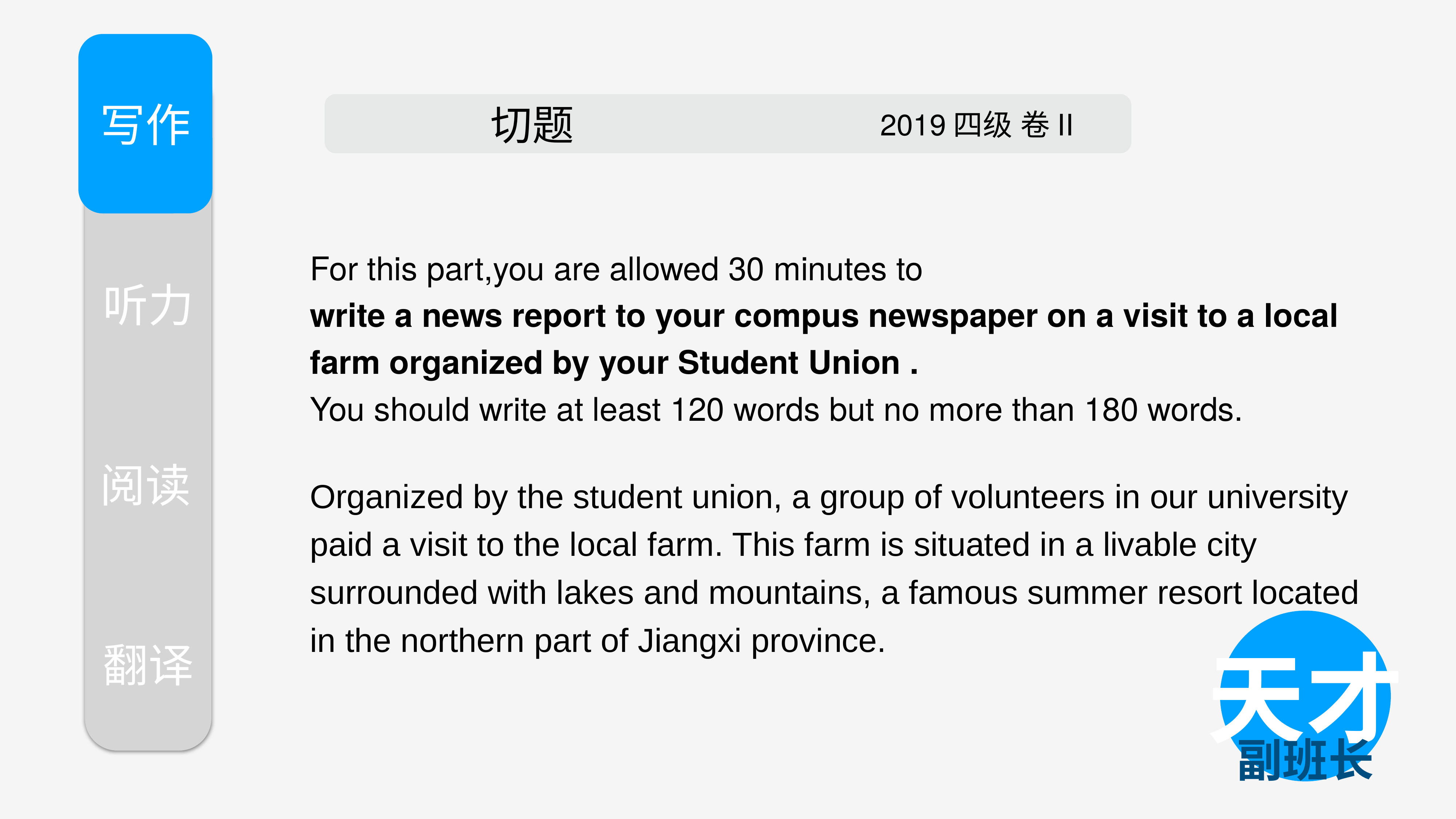

写作
切题
分值

15%
2019四级 卷II
For this part,you are allowed 30 minutes to
write a news report to your compus newspaper on a visit to a local farm organized by your Student Union .
You should write at least 120 words but no more than 180 words.

Organized by the student union, a group of volunteers in our university paid a visit to the local farm. This farm is situated in a livable city surrounded with lakes and mountains, a famous summer resort located in the northern part of Jiangxi province.
听力
阅读
翻译